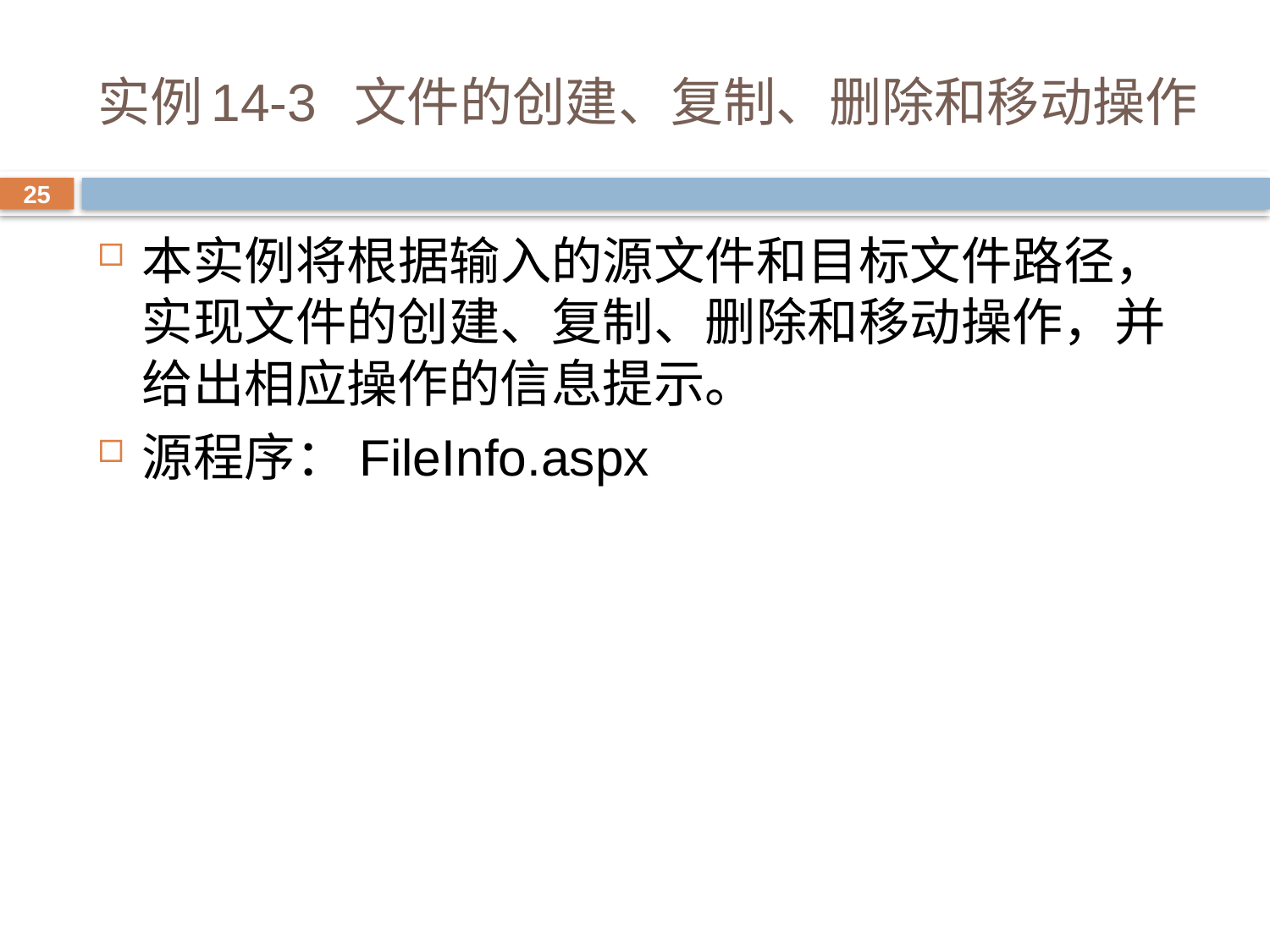

# 实例14-3  文件的创建、复制、删除和移动操作
25
本实例将根据输入的源文件和目标文件路径，实现文件的创建、复制、删除和移动操作，并给出相应操作的信息提示。
源程序：FileInfo.aspx